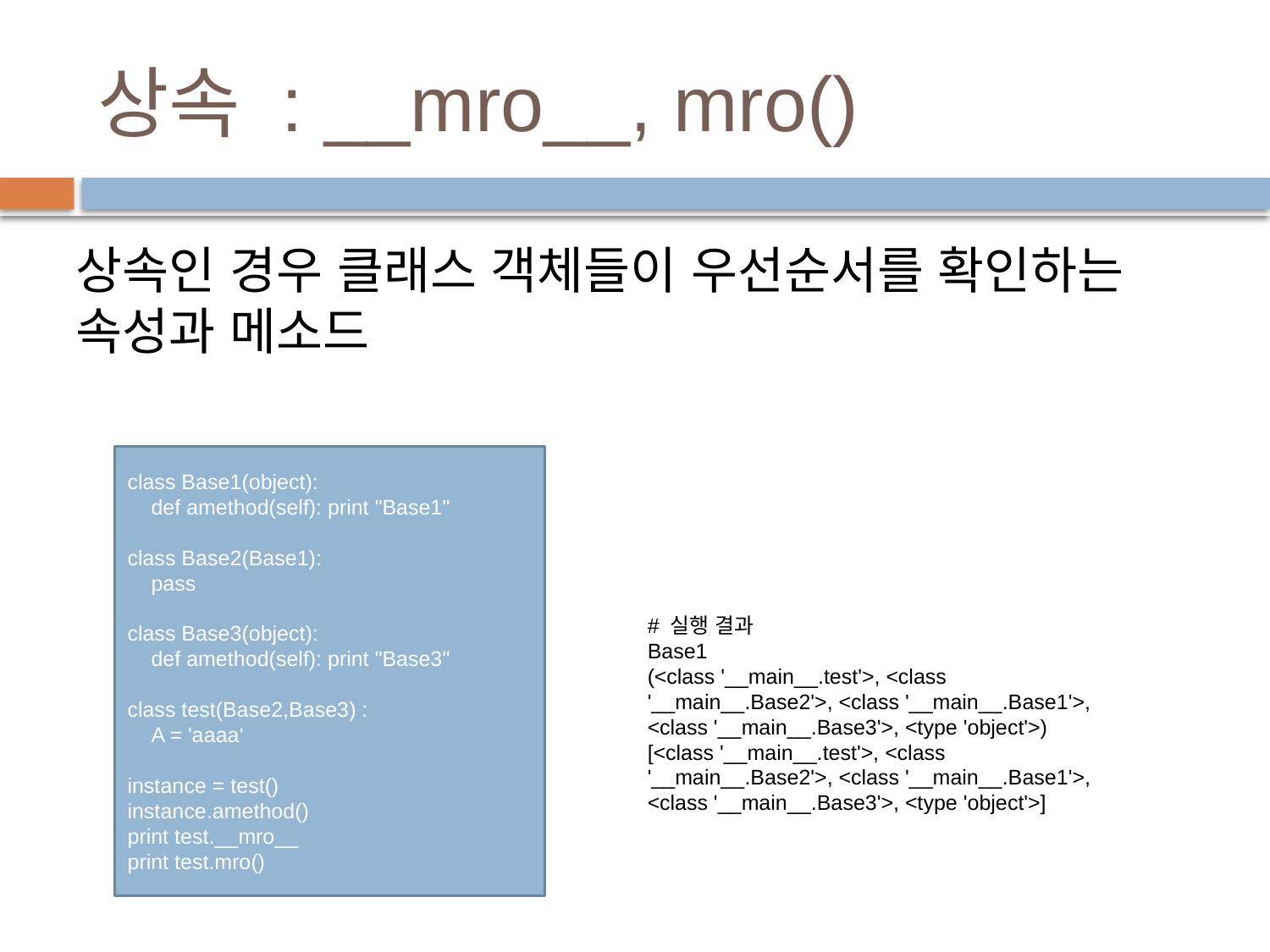

# 상속 : __mro__, mro()
상속인 경우 클래스 객체들이 우선순서를 확인하는 속성과 메소드
class Base1(object):
    def amethod(self): print "Base1"

class Base2(Base1):
    pass

class Base3(object):
    def amethod(self): print "Base3"

class test(Base2,Base3) :
    A = 'aaaa‘

instance = test()
instance.amethod()
print test.__mro__
print test.mro()
# 실행 결과
Base1
(<class '__main__.test'>, <class '__main__.Base2'>, <class '__main__.Base1'>, <class '__main__.Base3'>, <type 'object'>)
[<class '__main__.test'>, <class '__main__.Base2'>, <class '__main__.Base1'>, <class '__main__.Base3'>, <type 'object'>]